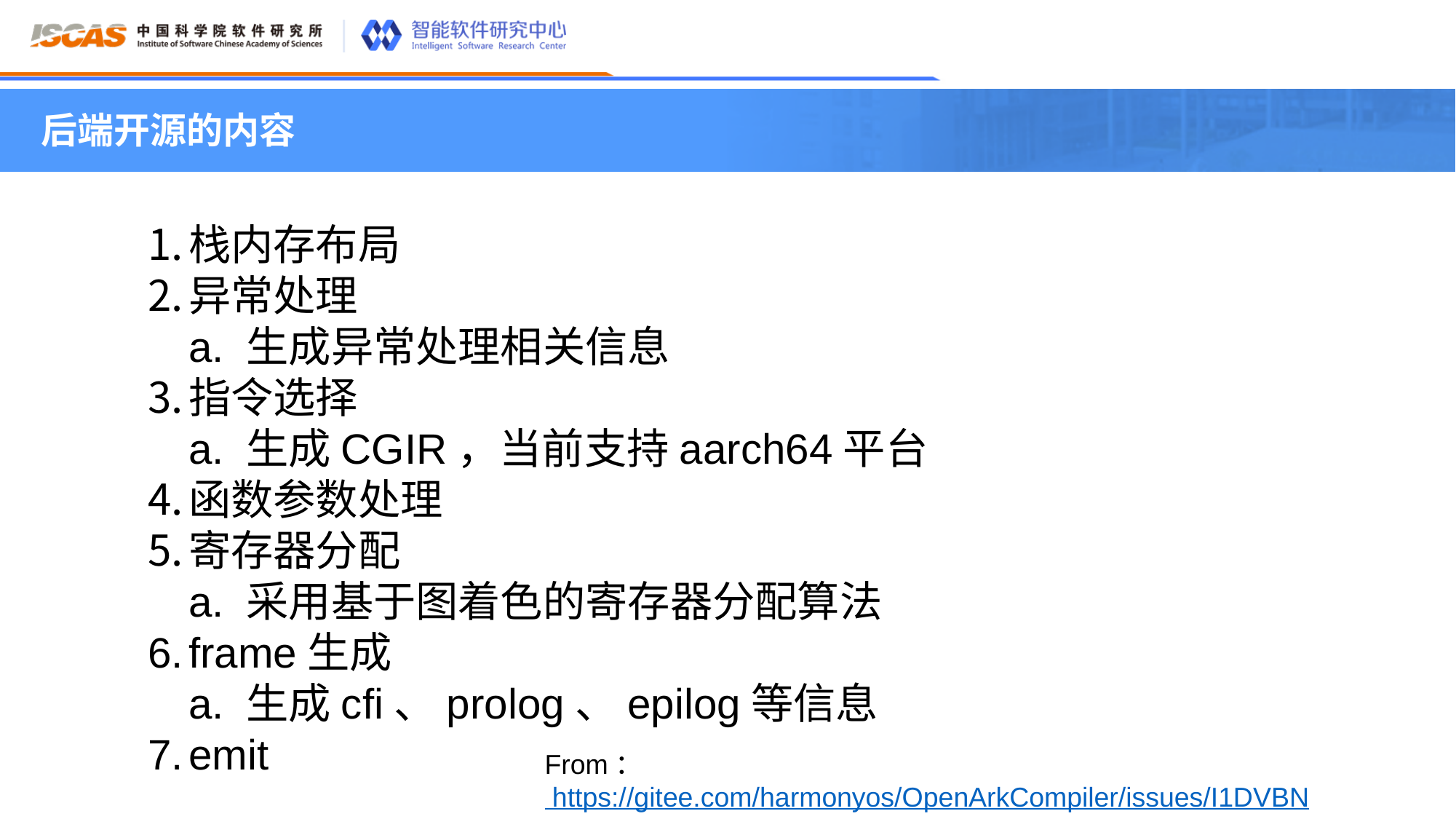

后端开源的内容
栈内存布局
异常处理
a. 生成异常处理相关信息
指令选择
a. 生成CGIR，当前支持aarch64平台
函数参数处理
寄存器分配
a. 采用基于图着色的寄存器分配算法
frame生成
a. 生成cfi、prolog、epilog等信息
emit
From： https://gitee.com/harmonyos/OpenArkCompiler/issues/I1DVBN